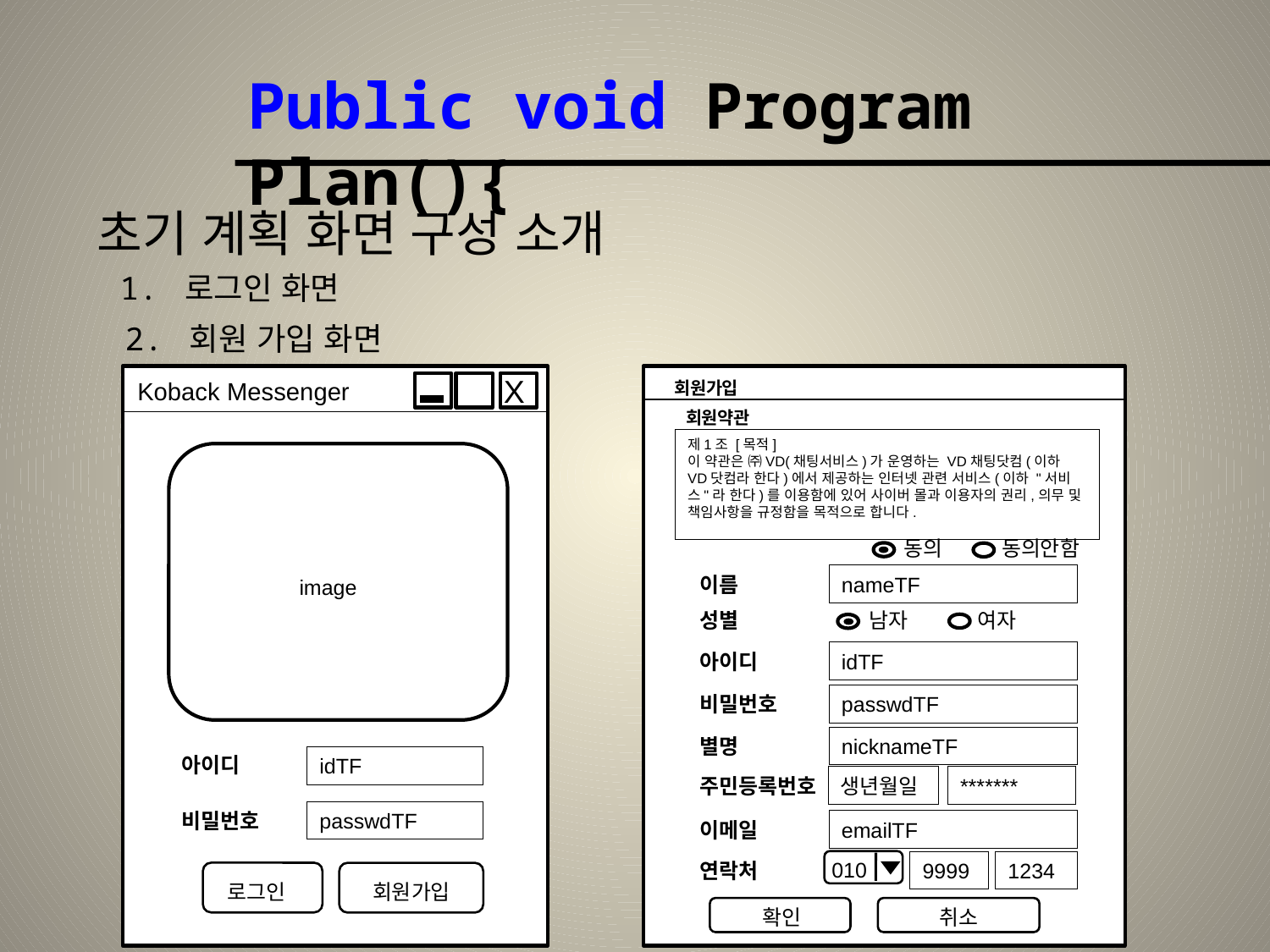

Public void Program Plan(){

초기 계획 화면 구성 소개
1. 로그인 화면
2. 회원 가입 화면
X

Koback Messenger

image
아이디
idTF
비밀번호
passwdTF

로그인
회원가입

회원가입
회원약관
제1조 [목적]
이 약관은 ㈜VD(채팅서비스)가 운영하는 VD채팅닷컴(이하 VD닷컴라 한다)에서 제공하는 인터넷 관련 서비스(이하 "서비스"라 한다)를 이용함에 있어 사이버 몰과 이용자의 권리,의무 및 책임사항을 규정함을 목적으로 합니다.
동의
동의안함

이름
nameTF
성별
남자
여자

아이디
idTF
비밀번호
passwdTF
별명
nicknameTF
주민등록번호
생년월일
*******
이메일
emailTF
010

9999
연락처
1234

확인
취소